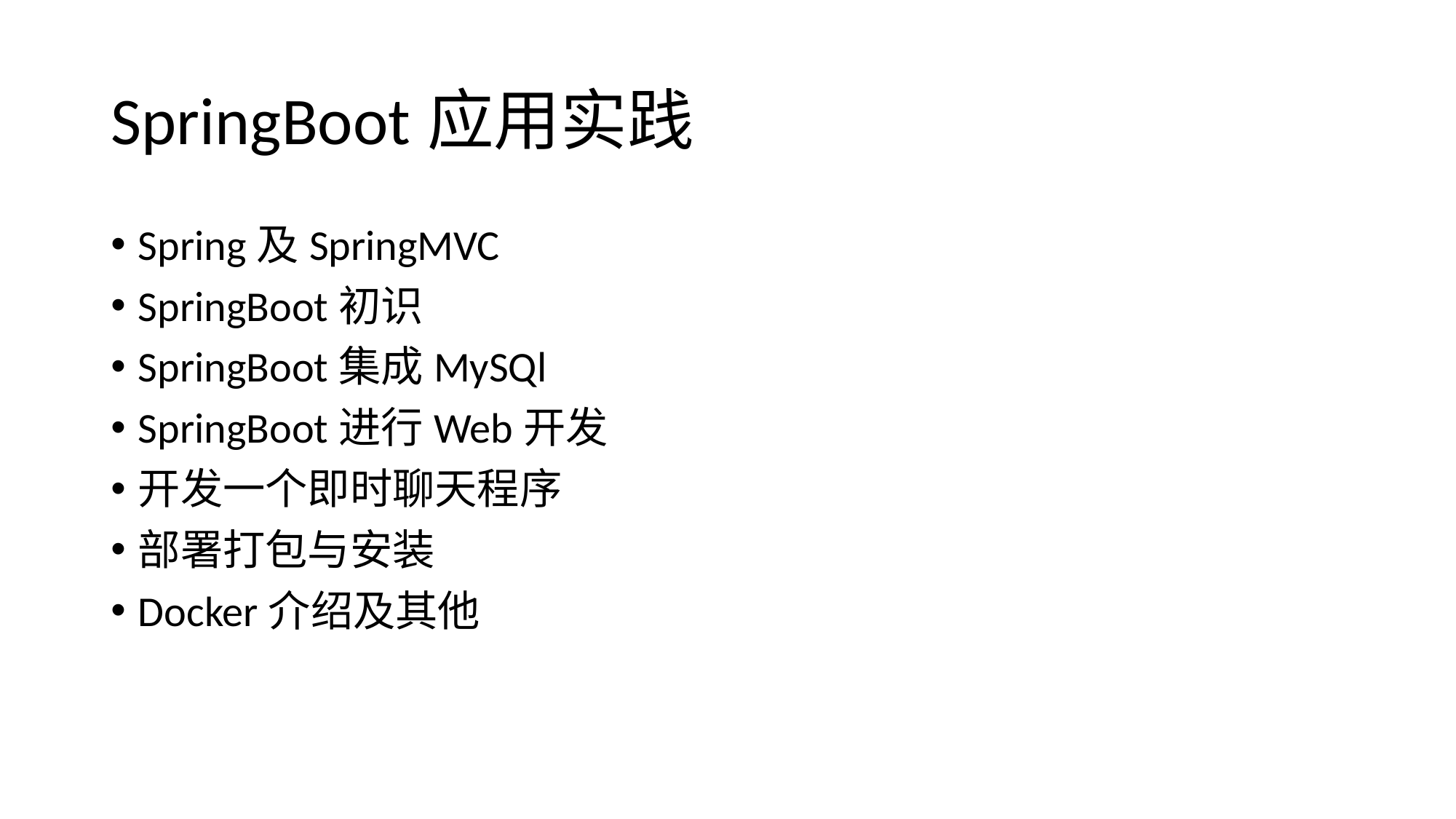

# SpringBoot应用实践
Spring及SpringMVC
SpringBoot初识
SpringBoot集成MySQl
SpringBoot进行Web开发
开发一个即时聊天程序
部署打包与安装
Docker介绍及其他